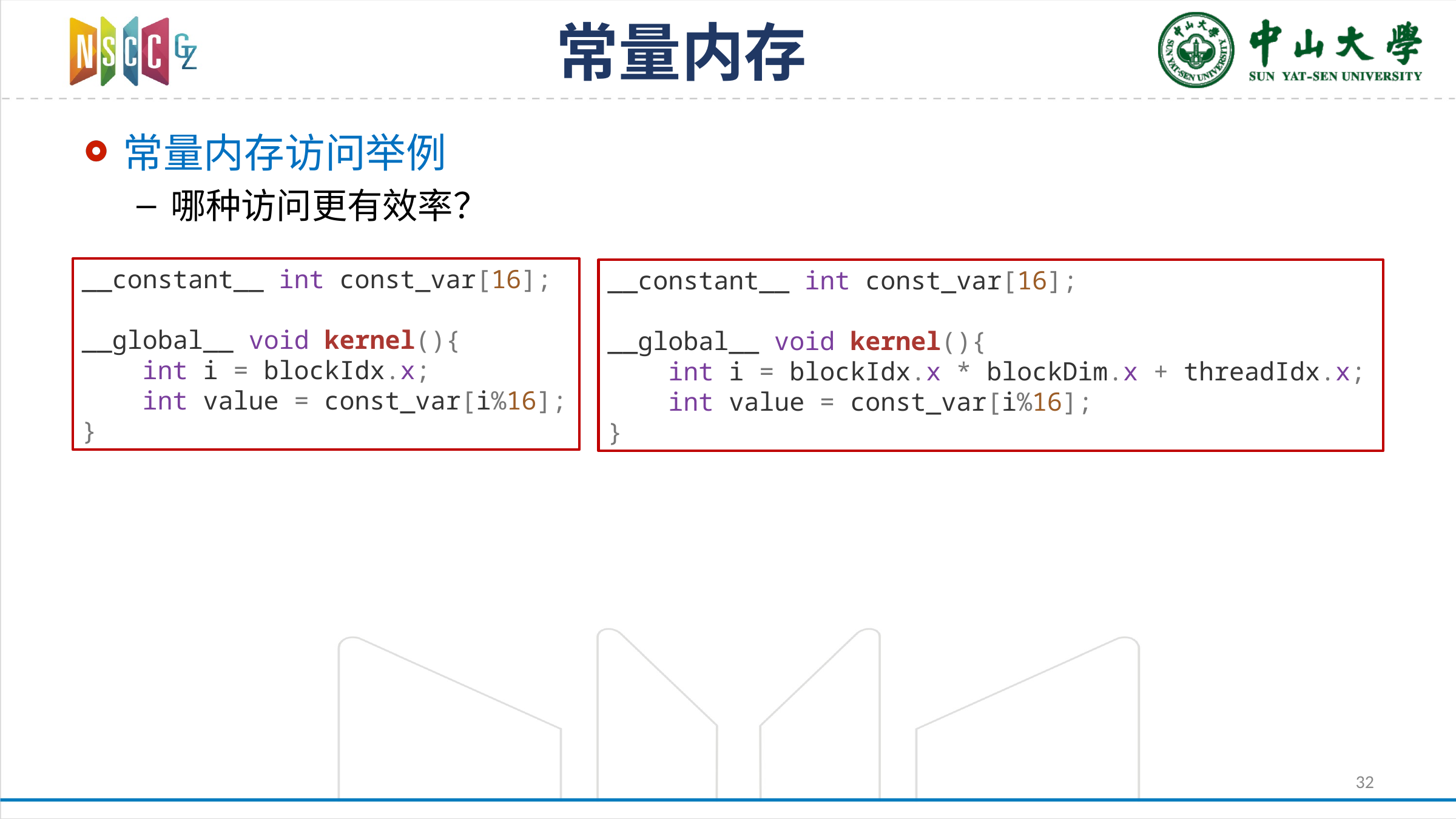

# 常量内存
常量内存访问举例
哪种访问更有效率？
__constant__ int const_var[16];
__global__ void kernel(){
    int i = blockIdx.x;
    int value = const_var[i%16];
}
__constant__ int const_var[16];
__global__ void kernel(){
    int i = blockIdx.x * blockDim.x + threadIdx.x;
    int value = const_var[i%16];
}
32